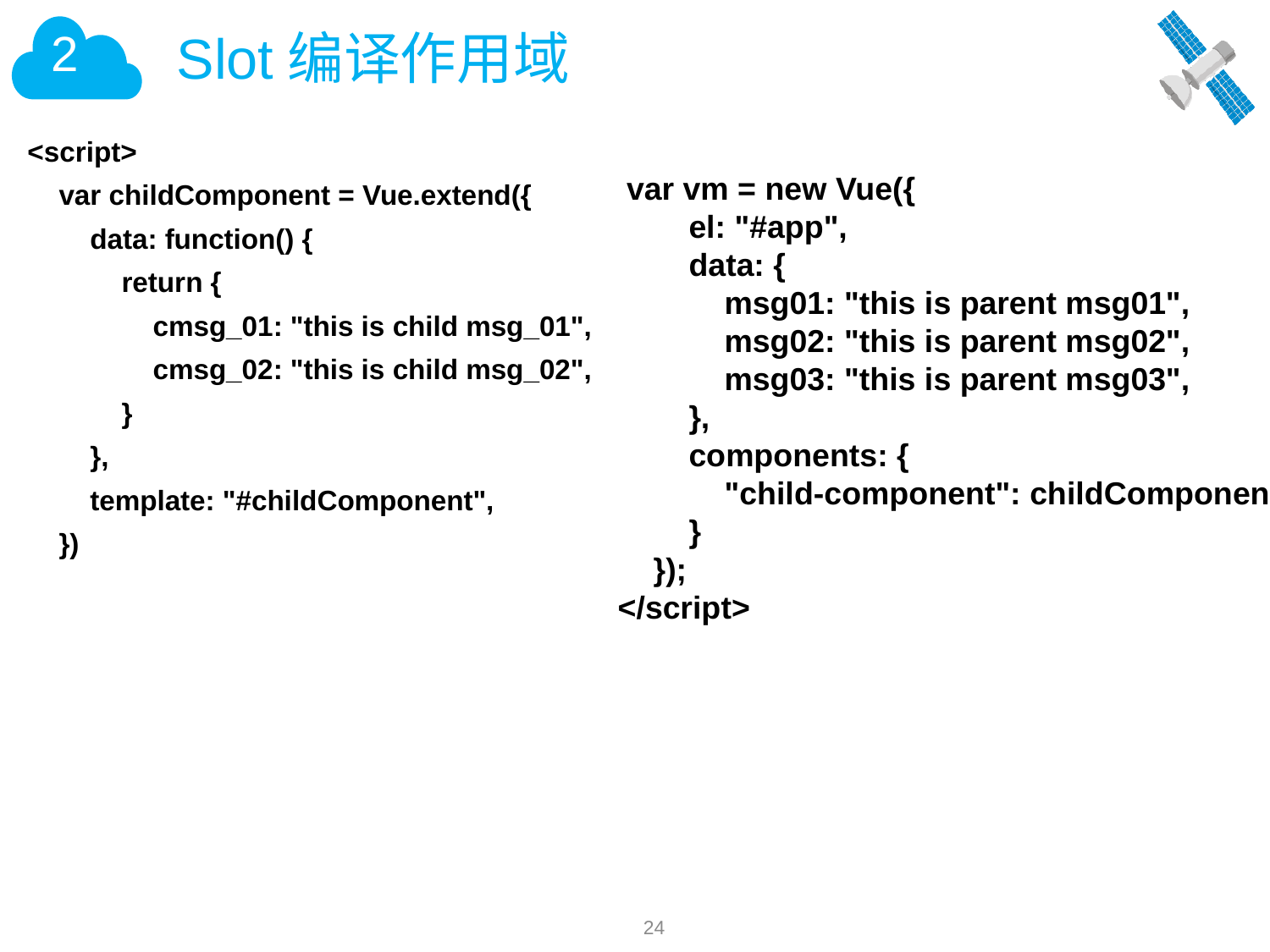

# Slot编译作用域
<script>
    var childComponent = Vue.extend({
        data: function() {
            return {
                cmsg_01: "this is child msg_01",
                cmsg_02: "this is child msg_02",
            }
        },
        template: "#childComponent",
    })
 var vm = new Vue({
        el: "#app",
        data: {
            msg01: "this is parent msg01",
            msg02: "this is parent msg02",
            msg03: "this is parent msg03",
        },
        components: {
            "child-component": childComponent
        }
    });
</script>

24